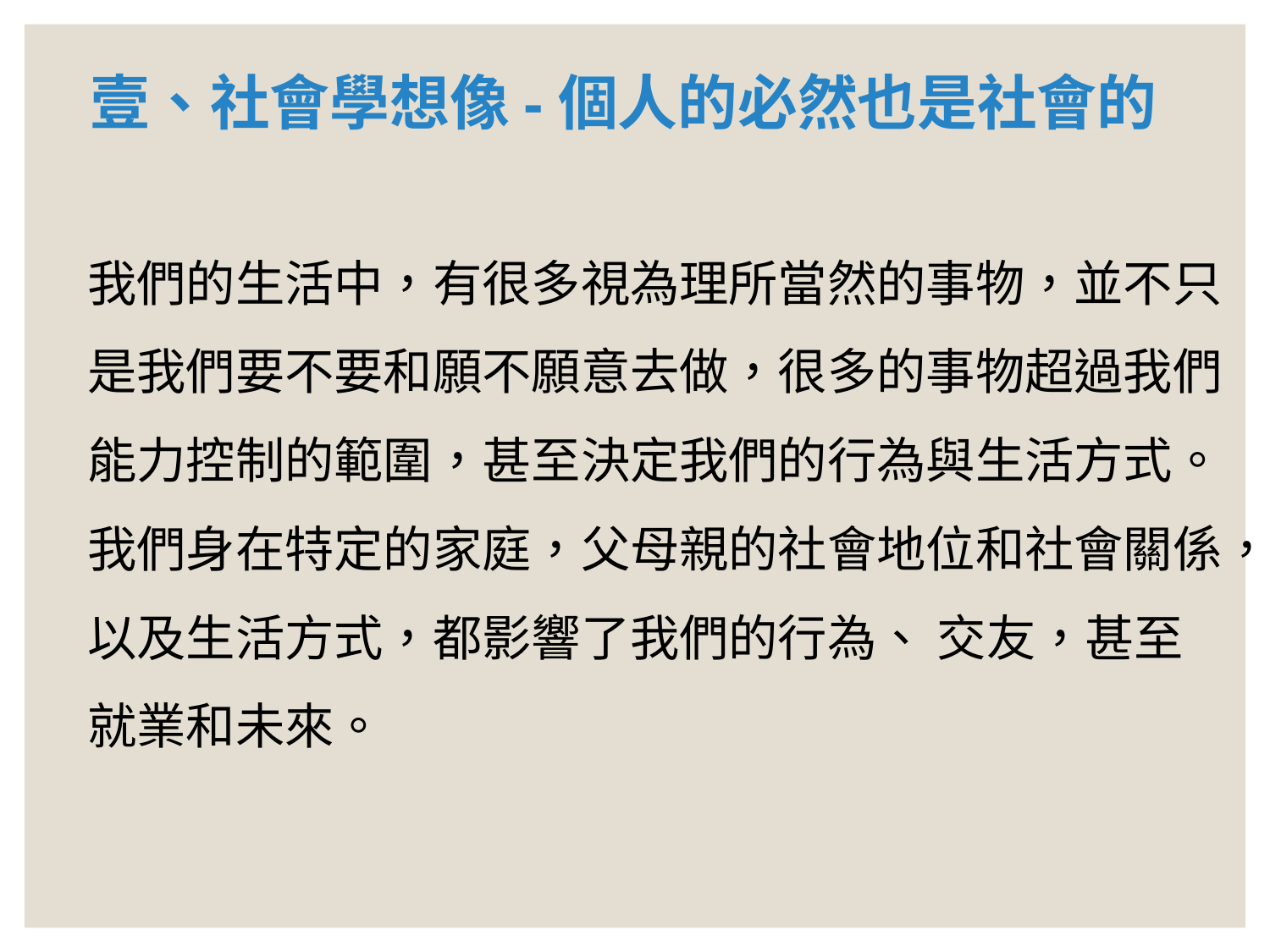

# 壹、社會學想像-個人的必然也是社會的
我們的生活中，有很多視為理所當然的事物，並不只是我們要不要和願不願意去做，很多的事物超過我們能力控制的範圍，甚至決定我們的行為與生活方式。我們身在特定的家庭，父母親的社會地位和社會關係，以及生活方式，都影響了我們的行為、 交友，甚至就業和未來。